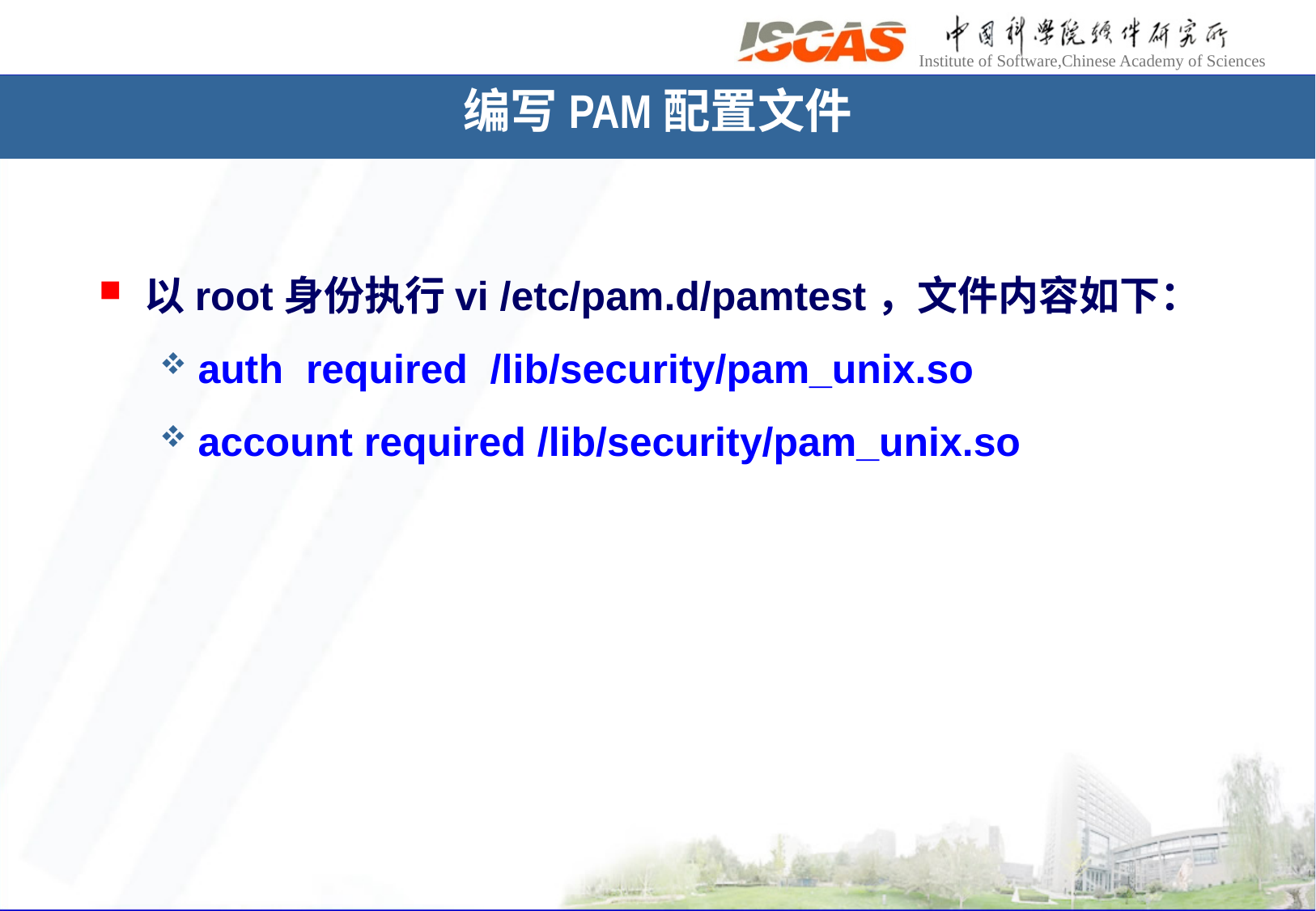

# 编写PAM配置文件
以root身份执行vi /etc/pam.d/pamtest，文件内容如下：
auth  required  /lib/security/pam_unix.so
account required /lib/security/pam_unix.so